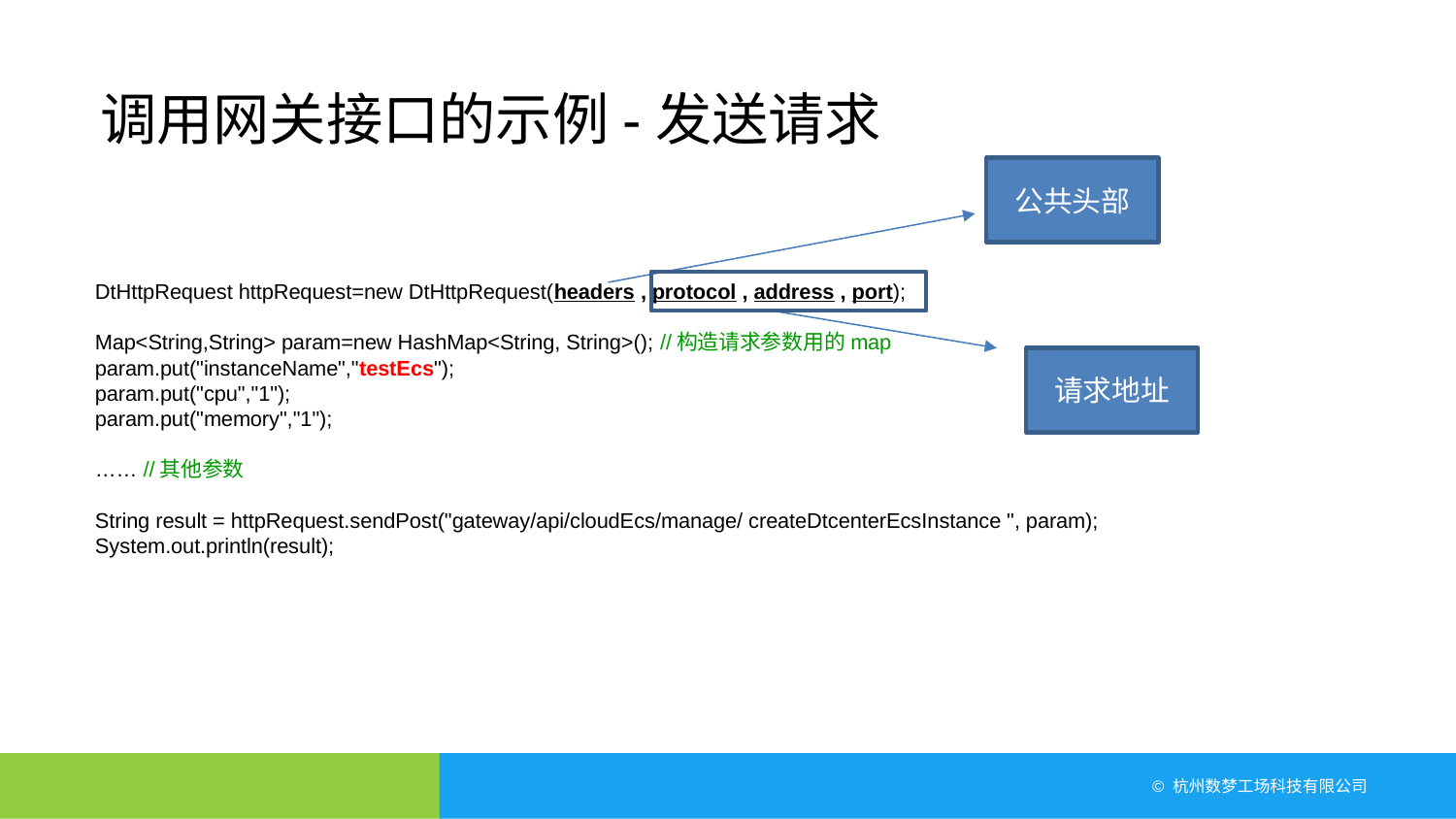

调用网关接口的示例-发送请求
公共头部
DtHttpRequest httpRequest=new DtHttpRequest(headers , protocol , address , port);

Map<String,String> param=new HashMap<String, String>(); //构造请求参数用的map
param.put("instanceName","testEcs");
param.put("cpu","1");
param.put("memory","1");

…… //其他参数

String result = httpRequest.sendPost("gateway/api/cloudEcs/manage/ createDtcenterEcsInstance ", param);
System.out.println(result);

请求地址